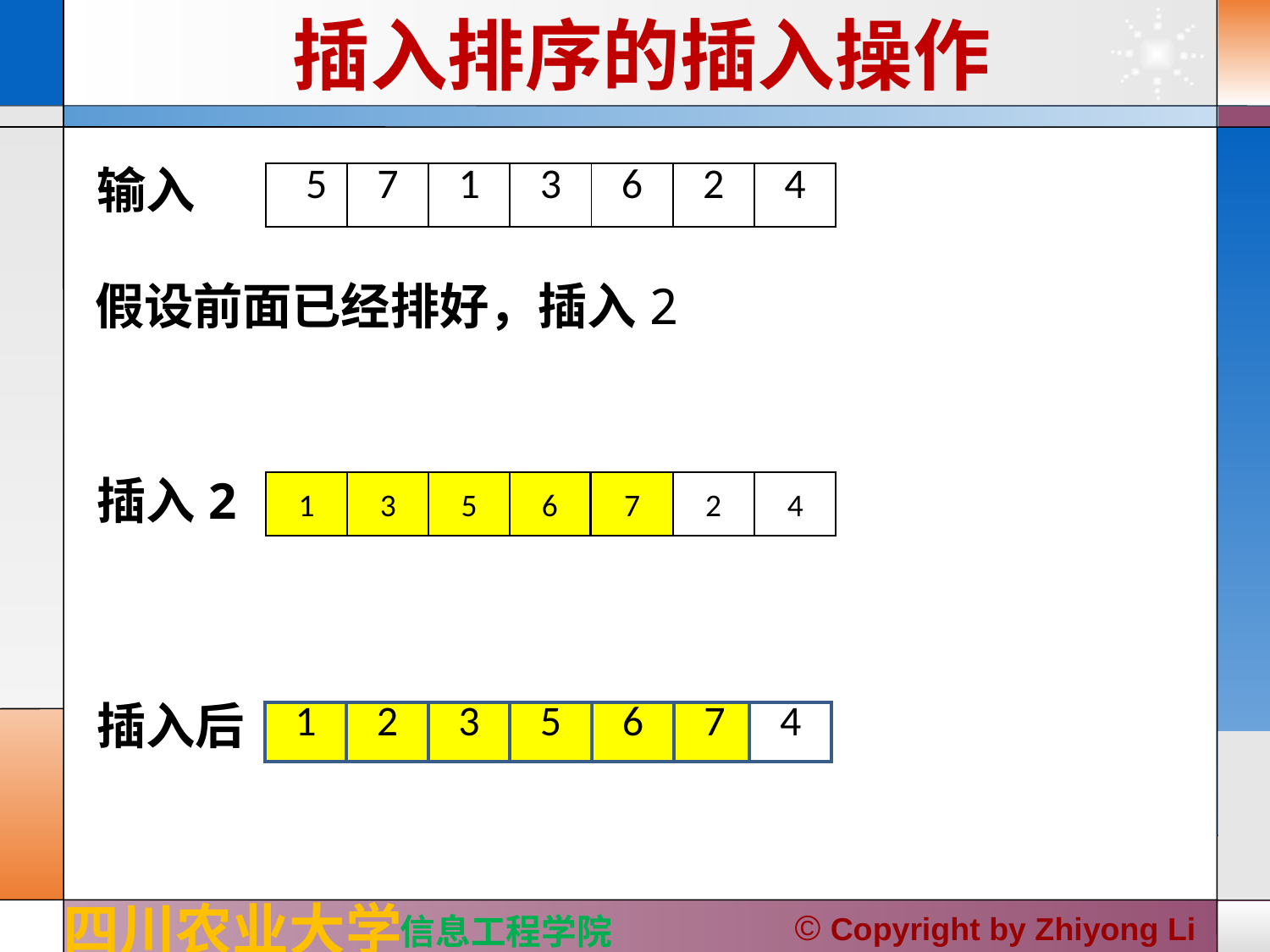

# 插入排序的插入操作
输入
| 5 | 7 | 1 | 3 | 6 | 2 | 4 |
| --- | --- | --- | --- | --- | --- | --- |
假设前面已经排好，插入2
插入2
1
3
5
6
7
2
4
插入后
| 1 | 2 | 3 | 5 | 6 | 7 | 4 |
| --- | --- | --- | --- | --- | --- | --- |